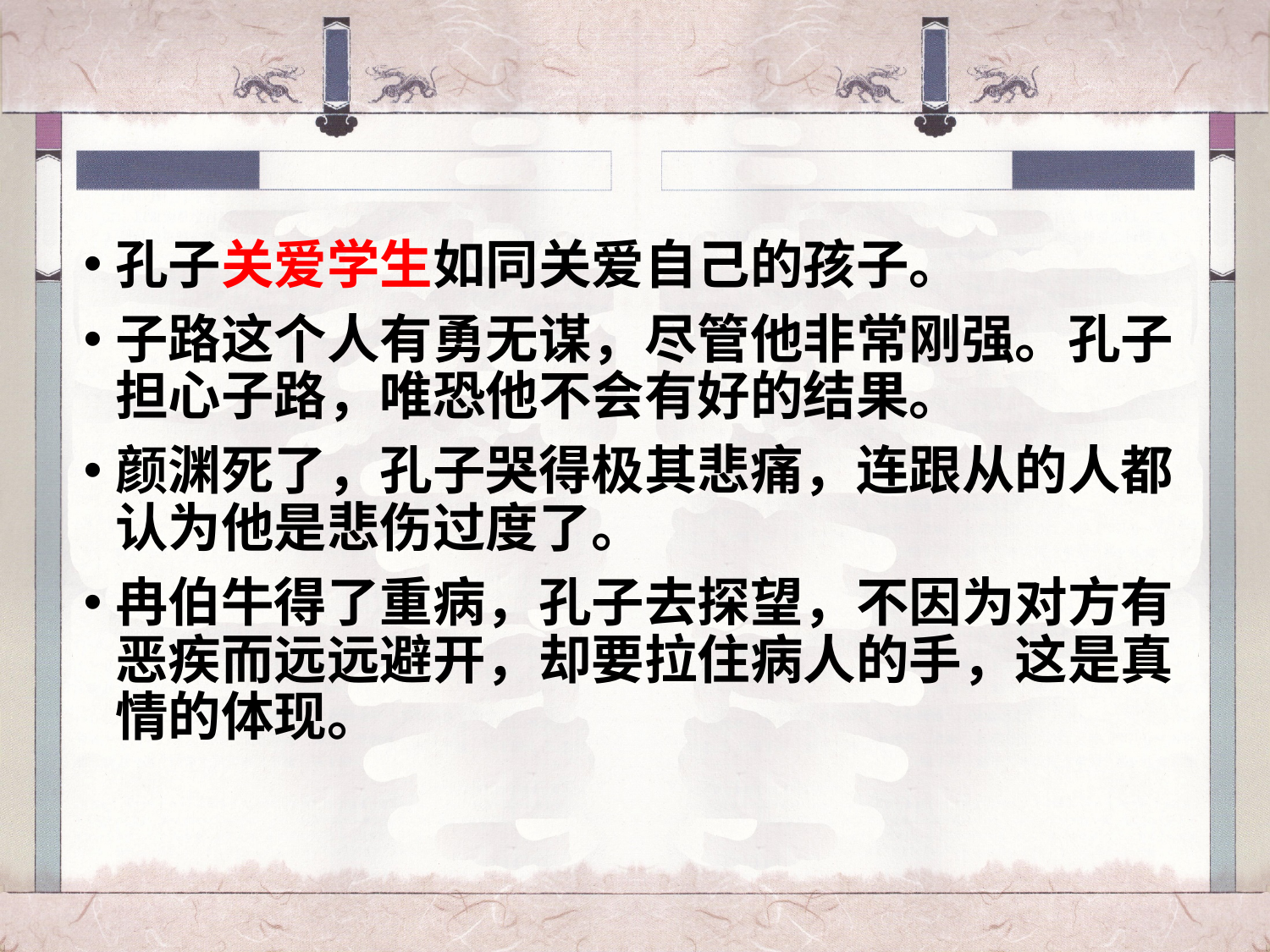

孔子关爱学生如同关爱自己的孩子。
子路这个人有勇无谋，尽管他非常刚强。孔子担心子路，唯恐他不会有好的结果。
颜渊死了，孔子哭得极其悲痛，连跟从的人都认为他是悲伤过度了。
冉伯牛得了重病，孔子去探望，不因为对方有恶疾而远远避开，却要拉住病人的手，这是真情的体现。